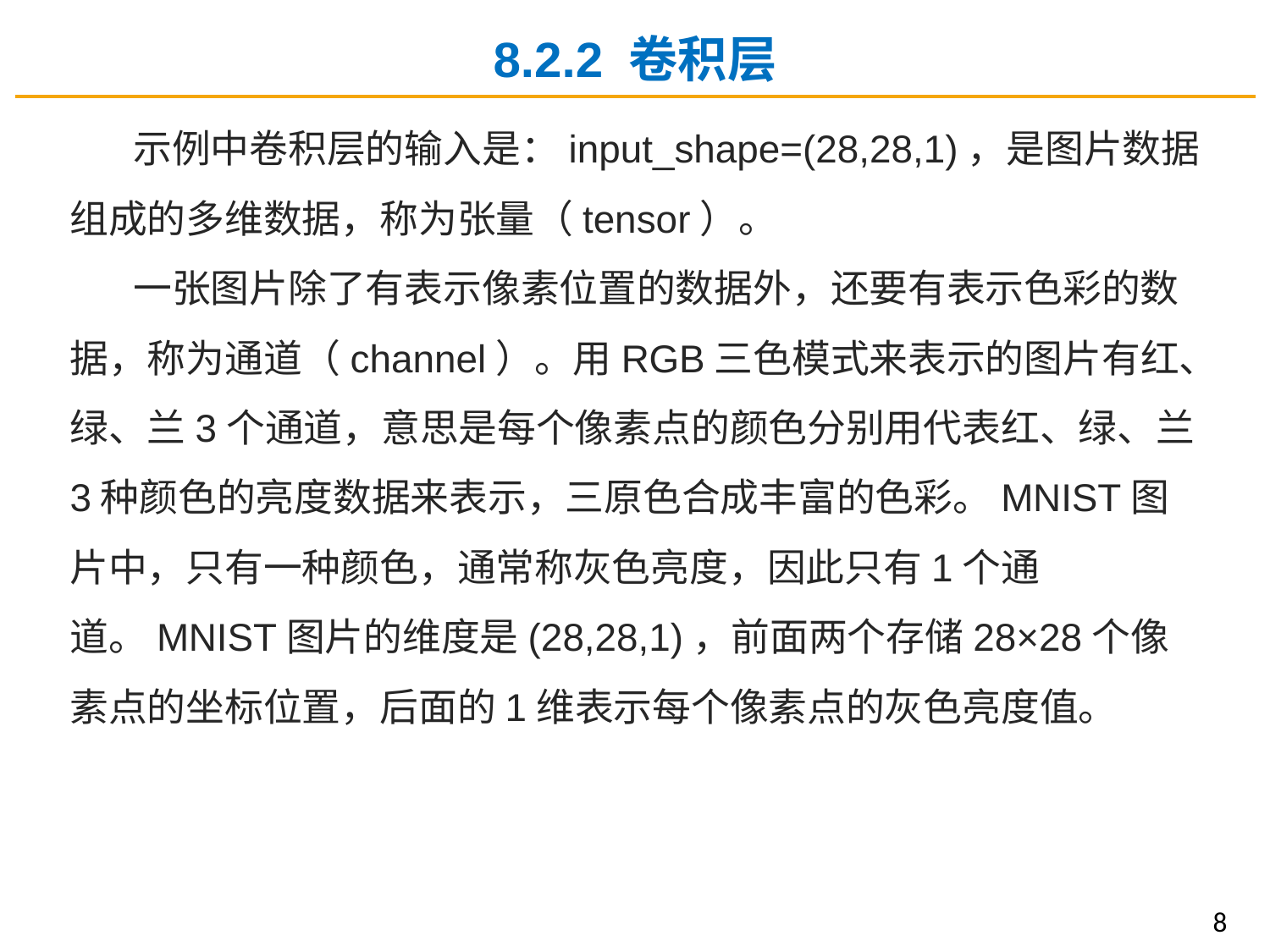

8.2.2 卷积层
示例中卷积层的输入是：input_shape=(28,28,1)，是图片数据组成的多维数据，称为张量（tensor）。
一张图片除了有表示像素位置的数据外，还要有表示色彩的数据，称为通道（channel）。用RGB三色模式来表示的图片有红、绿、兰3个通道，意思是每个像素点的颜色分别用代表红、绿、兰3种颜色的亮度数据来表示，三原色合成丰富的色彩。MNIST图片中，只有一种颜色，通常称灰色亮度，因此只有1个通道。MNIST图片的维度是(28,28,1)，前面两个存储28×28个像素点的坐标位置，后面的1维表示每个像素点的灰色亮度值。
8